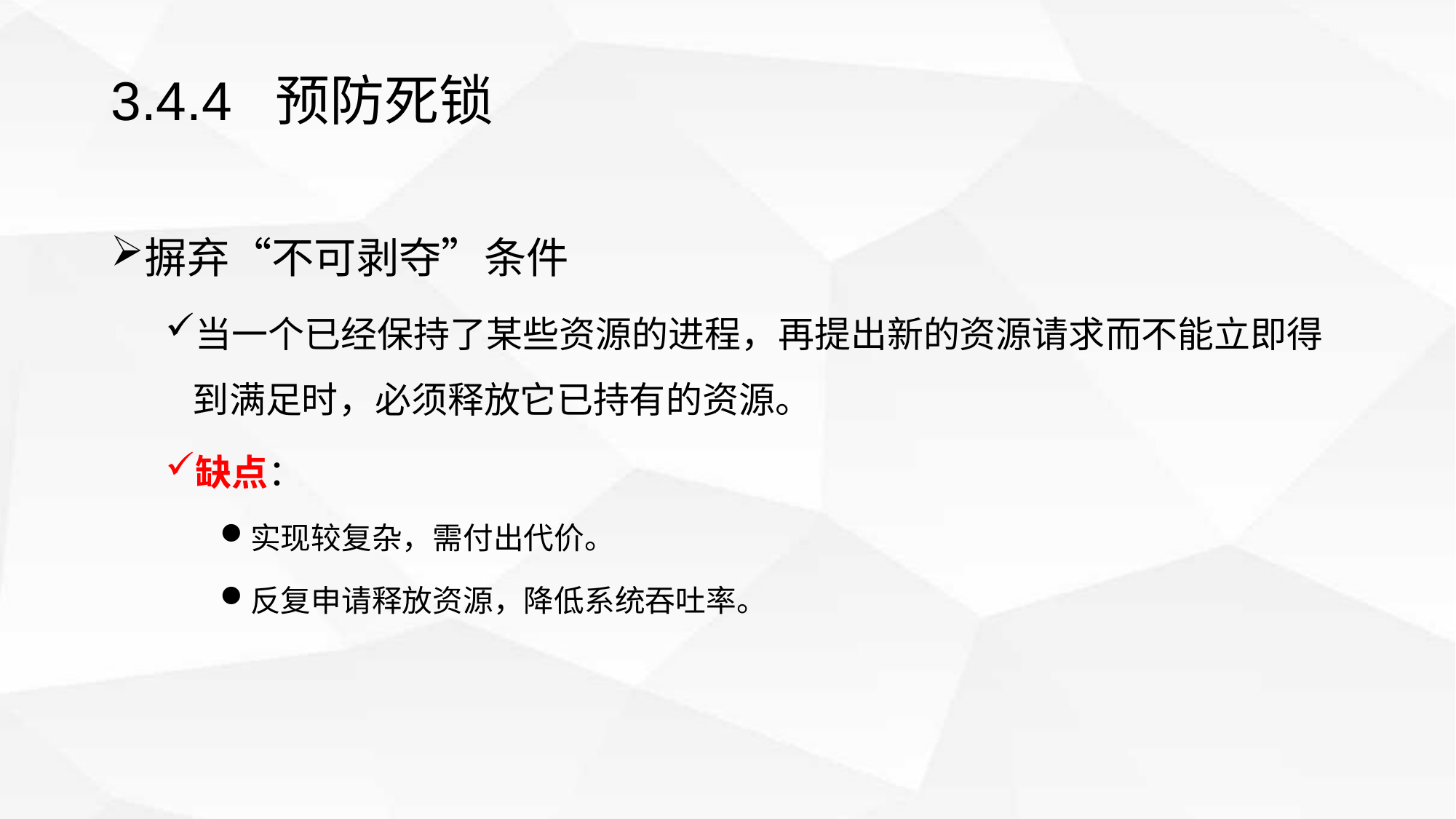

# 3.4.4  预防死锁
摒弃“不可剥夺”条件
当一个已经保持了某些资源的进程，再提出新的资源请求而不能立即得到满足时，必须释放它已持有的资源。
缺点：
实现较复杂，需付出代价。
反复申请释放资源，降低系统吞吐率。